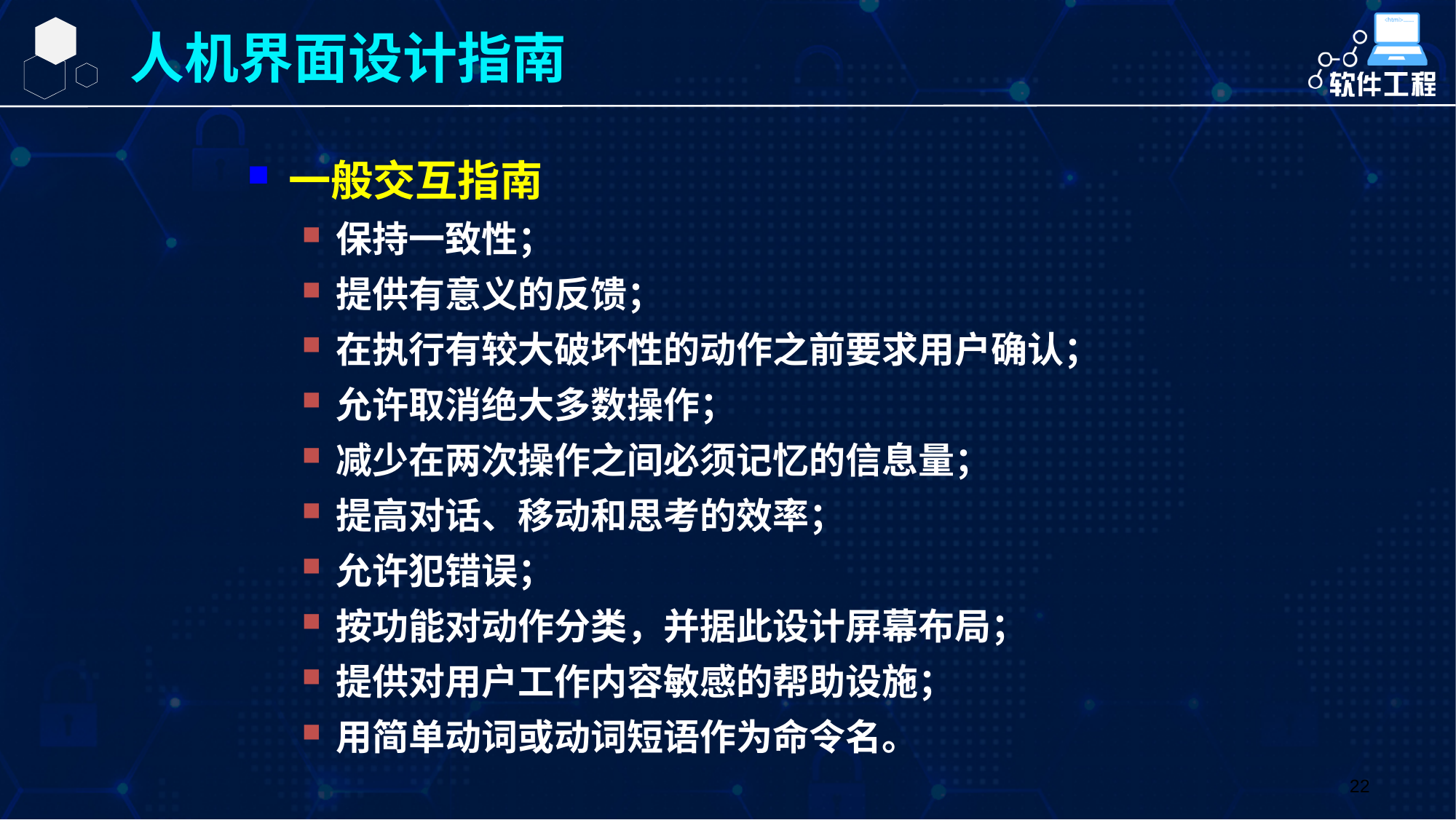

人机界面设计指南
一般交互指南
保持一致性；
提供有意义的反馈；
在执行有较大破坏性的动作之前要求用户确认；
允许取消绝大多数操作；
减少在两次操作之间必须记忆的信息量；
提高对话、移动和思考的效率；
允许犯错误；
按功能对动作分类，并据此设计屏幕布局；
提供对用户工作内容敏感的帮助设施；
用简单动词或动词短语作为命令名。
22